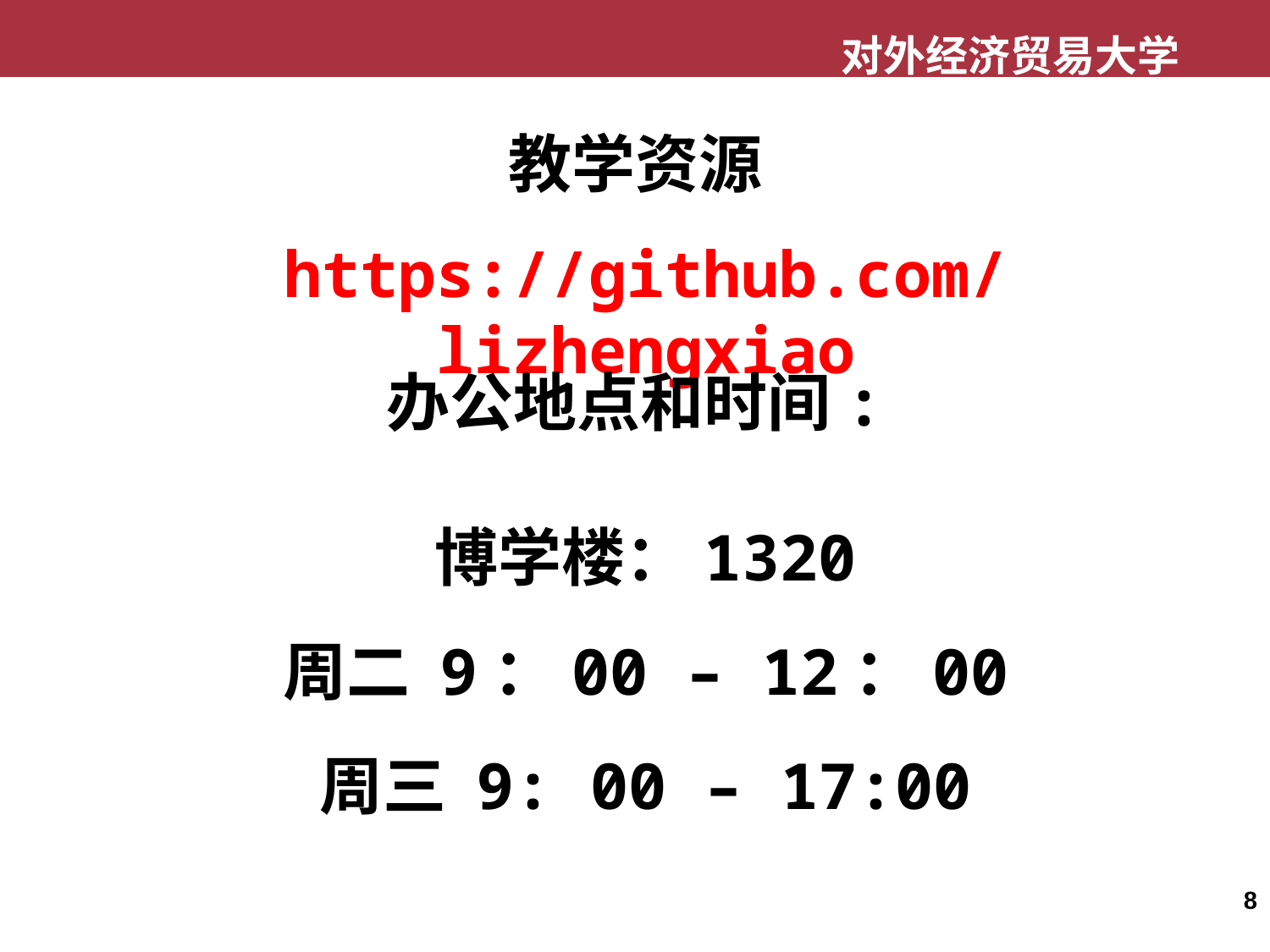

# 教学资源
https://github.com/lizhengxiao
办公地点和时间:
博学楼：1320
周二 9：00 – 12：00
周三 9: 00 – 17:00
8